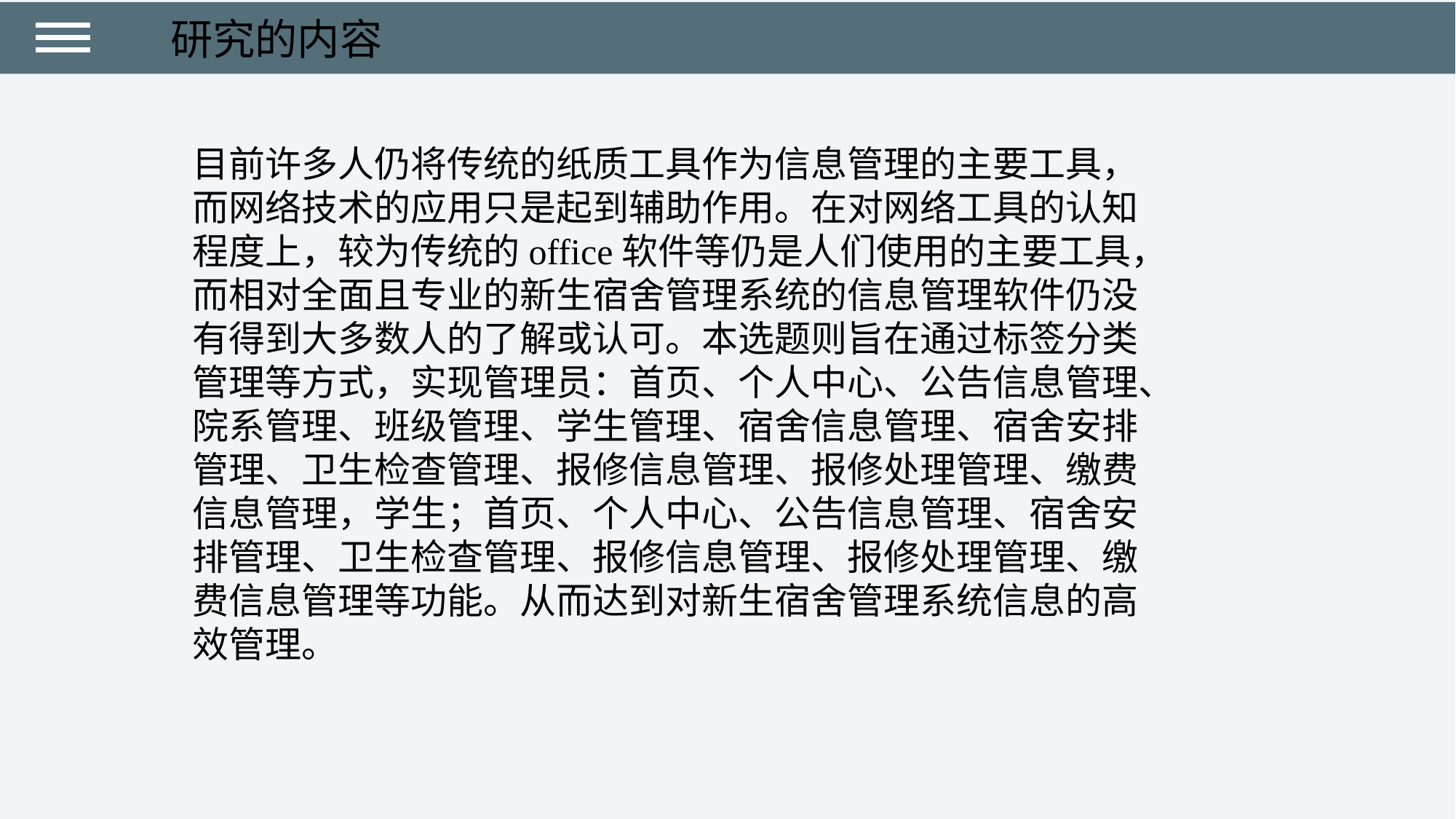

研究的内容
目前许多人仍将传统的纸质工具作为信息管理的主要工具，而网络技术的应用只是起到辅助作用。在对网络工具的认知程度上，较为传统的office软件等仍是人们使用的主要工具，而相对全面且专业的新生宿舍管理系统的信息管理软件仍没有得到大多数人的了解或认可。本选题则旨在通过标签分类管理等方式，实现管理员：首页、个人中心、公告信息管理、院系管理、班级管理、学生管理、宿舍信息管理、宿舍安排管理、卫生检查管理、报修信息管理、报修处理管理、缴费信息管理，学生；首页、个人中心、公告信息管理、宿舍安排管理、卫生检查管理、报修信息管理、报修处理管理、缴费信息管理等功能。从而达到对新生宿舍管理系统信息的高效管理。